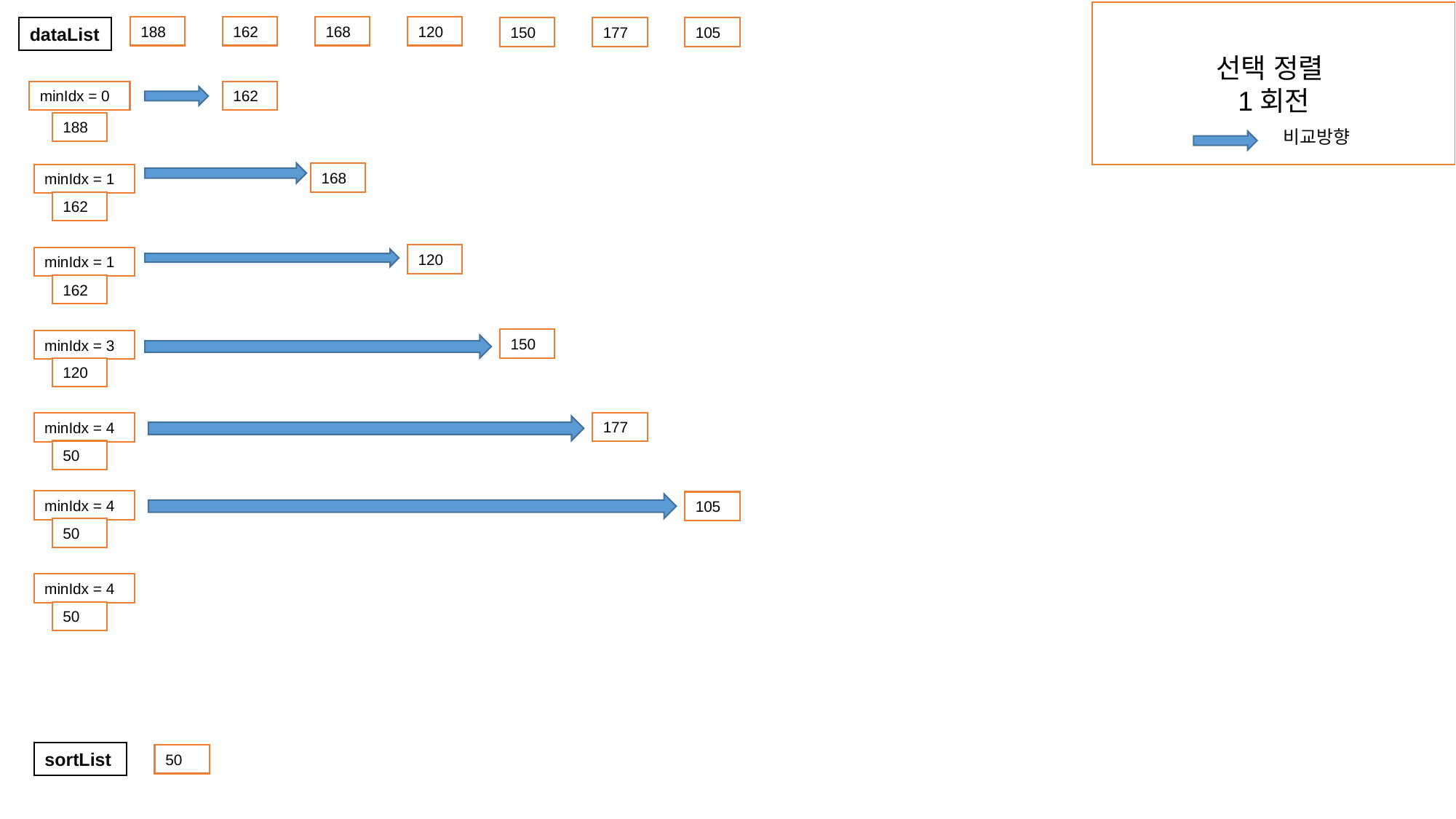

선택 정렬
1회전
120
168
162
188
dataList
105
177
150
162
minIdx = 0

188
비교방향

168
minIdx = 1
162
120
minIdx = 1

162
150
minIdx = 3

120
177
minIdx = 4

50
minIdx = 4
105

50
minIdx = 4
50
sortList
50